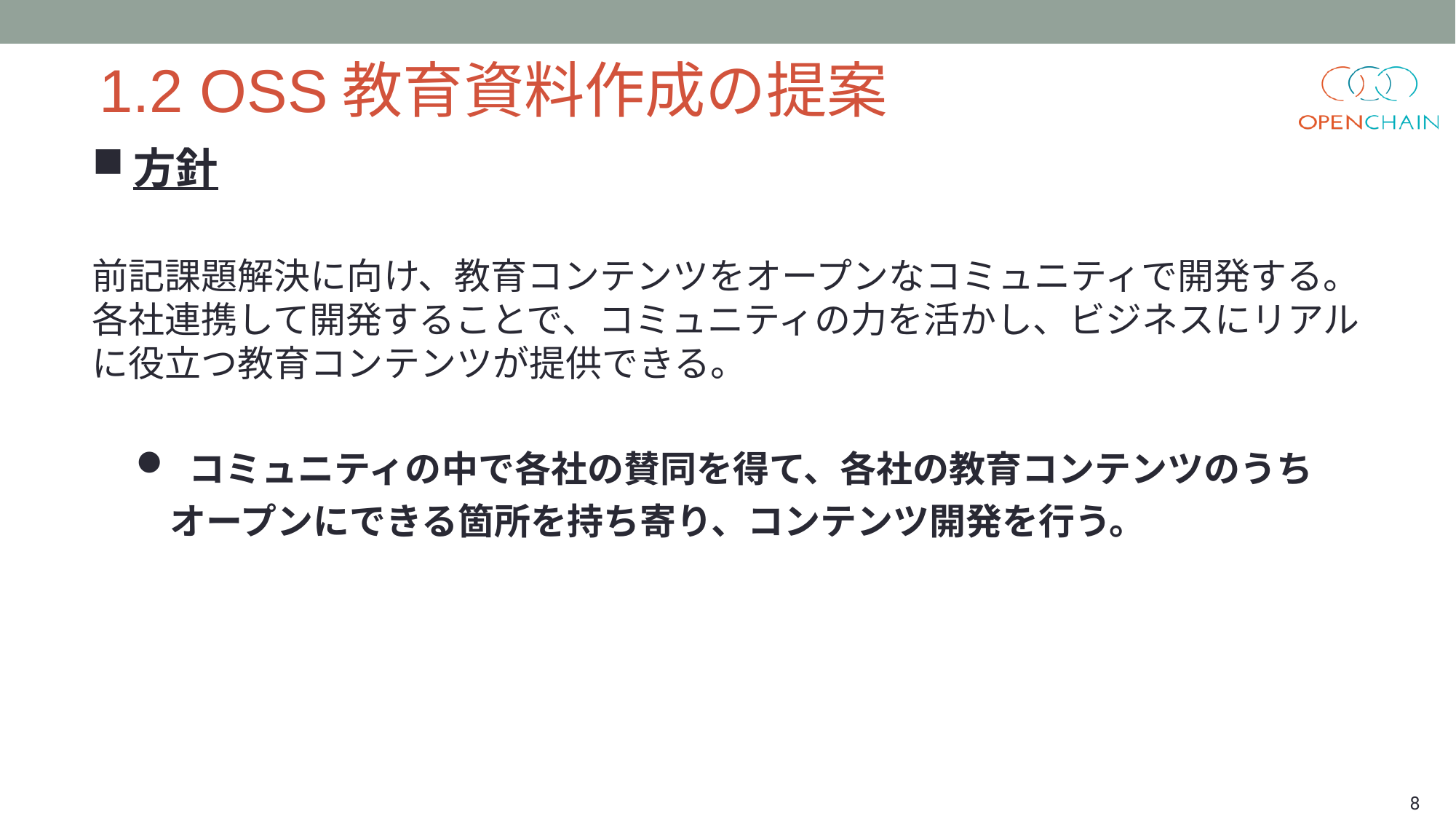

1.2 OSS教育資料作成の提案
方針
前記課題解決に向け、教育コンテンツをオープンなコミュニティで開発する。各社連携して開発することで、コミュニティの力を活かし、ビジネスにリアルに役立つ教育コンテンツが提供できる。

 コミュニティの中で各社の賛同を得て、各社の教育コンテンツのうち
　オープンにできる箇所を持ち寄り、コンテンツ開発を行う。
8